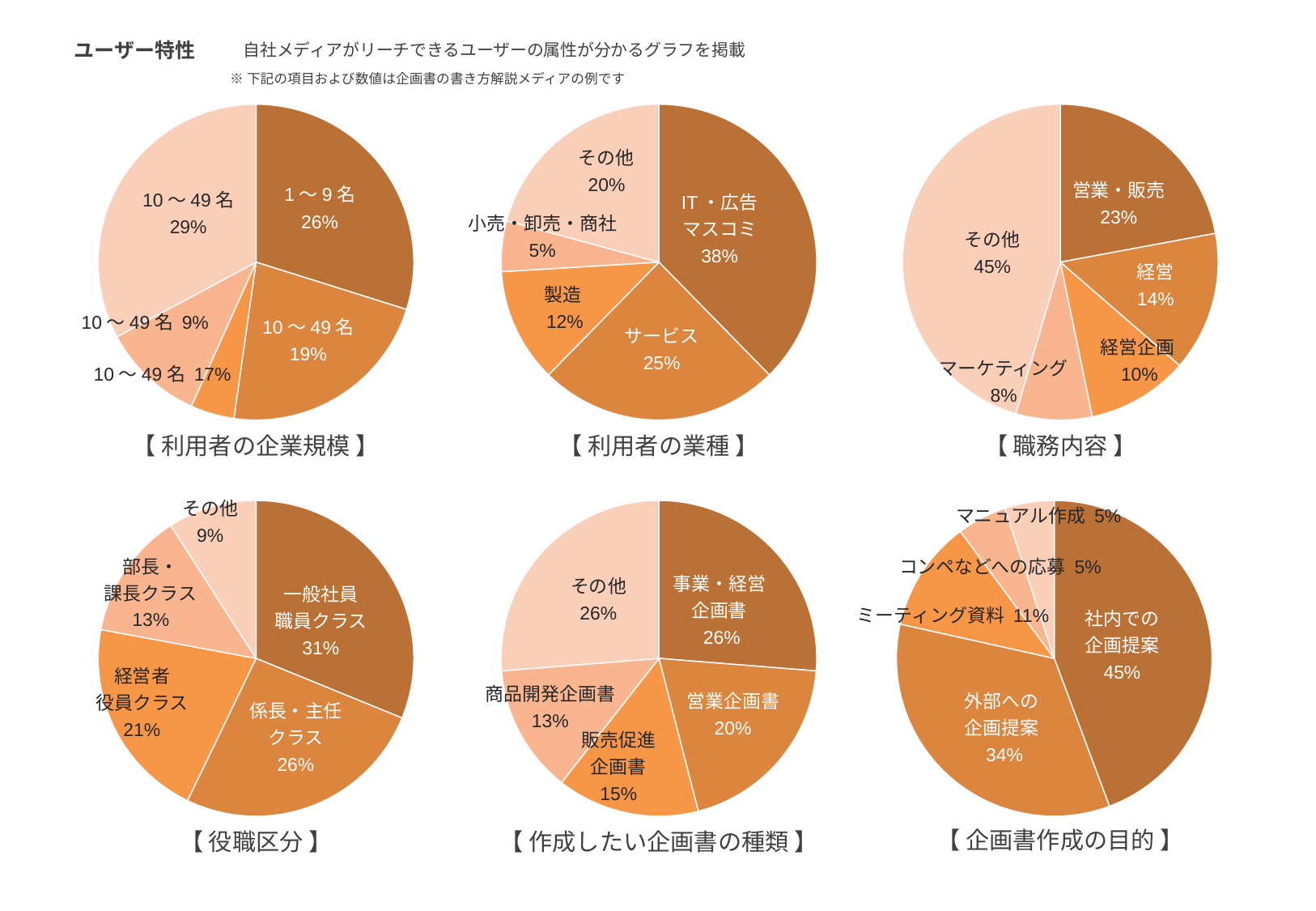

ユーザー特性
自社メディアがリーチできるユーザーの属性が分かるグラフを掲載
※下記の項目および数値は企画書の書き方解説メディアの例です

### Chart

| Category | 職務内容 |
|---|---|
| 営業・販売 | 17.0 |
| 経営者・役員 | 11.0 |
| 経営企画 | 8.0 |
| マーケティング | 6.0 |
| その他 | 35.0 |

### Chart

| Category | 役職区分 |
|---|---|
| 1〜9名 | 20.0 |
| 10〜49名 | 15.0 |
| 50〜99名 | 3.0 |
| 100〜299名 | 7.0 |
| その他 | 22.0 |

### Chart

| Category | 売上高 |
|---|---|
| IT・広告・マスコミ | 29.0 |
| サービス | 19.0 |
| 製造 | 9.0 |
| 小売・卸売・商社 | 4.0 |
| その他 | 16.0 |
その他
20%
営業・販売
23%
1〜9名
26%
10〜49名
29%
IT・広告
マスコミ
38%
小売・卸売・商社
5%
その他
45%
経営
14%
製造
12%
10〜49名 9%
10〜49名
19%
サービス
25%
経営企画
10%
マーケティング
8%
10〜49名 17%
【 利用者の企業規模 】
【 利用者の業種 】
【 職務内容 】
その他
9%

### Chart

| Category | 企画書の種類 |
|---|---|
| 事業・経営企画書 | 36.0 |
| 営業企画書 | 27.0 |
| 販売促進企画書 | 20.0 |
| 商品開発企画書 | 18.0 |
| その他 | 36.0 |

### Chart

| Category | 目的 |
|---|---|
| 社内での企画提案 | 35.0 |
| 外部への企画提案 | 27.0 |
| ミーティング資料 | 9.0 |
| コンペなどへの応募 | 4.0 |
| マニュアル作成 | 4.0 |
マニュアル作成 5%

### Chart

| Category | 売上高 |
|---|---|
| 第 1 四半期 | 24.0 |
| 第 2 四半期 | 20.0 |
| 第 3 四半期 | 16.0 |
| 第 4 四半期 | 10.0 |
| 第 1 四半期 | 7.0 |
部長・
課長クラス
13%
コンペなどへの応募 5%
事業・経営
企画書
 26%
その他
26%
一般社員
職員クラス
31%
ミーティング資料 11%
社内での
企画提案
45%
経営者
役員クラス
21%
商品開発企画書
13%
営業企画書
20%
外部への
企画提案
 34%
係長・主任
クラス
26%
販売促進
企画書
15%
【 企画書作成の目的 】
【 役職区分 】
【 作成したい企画書の種類 】